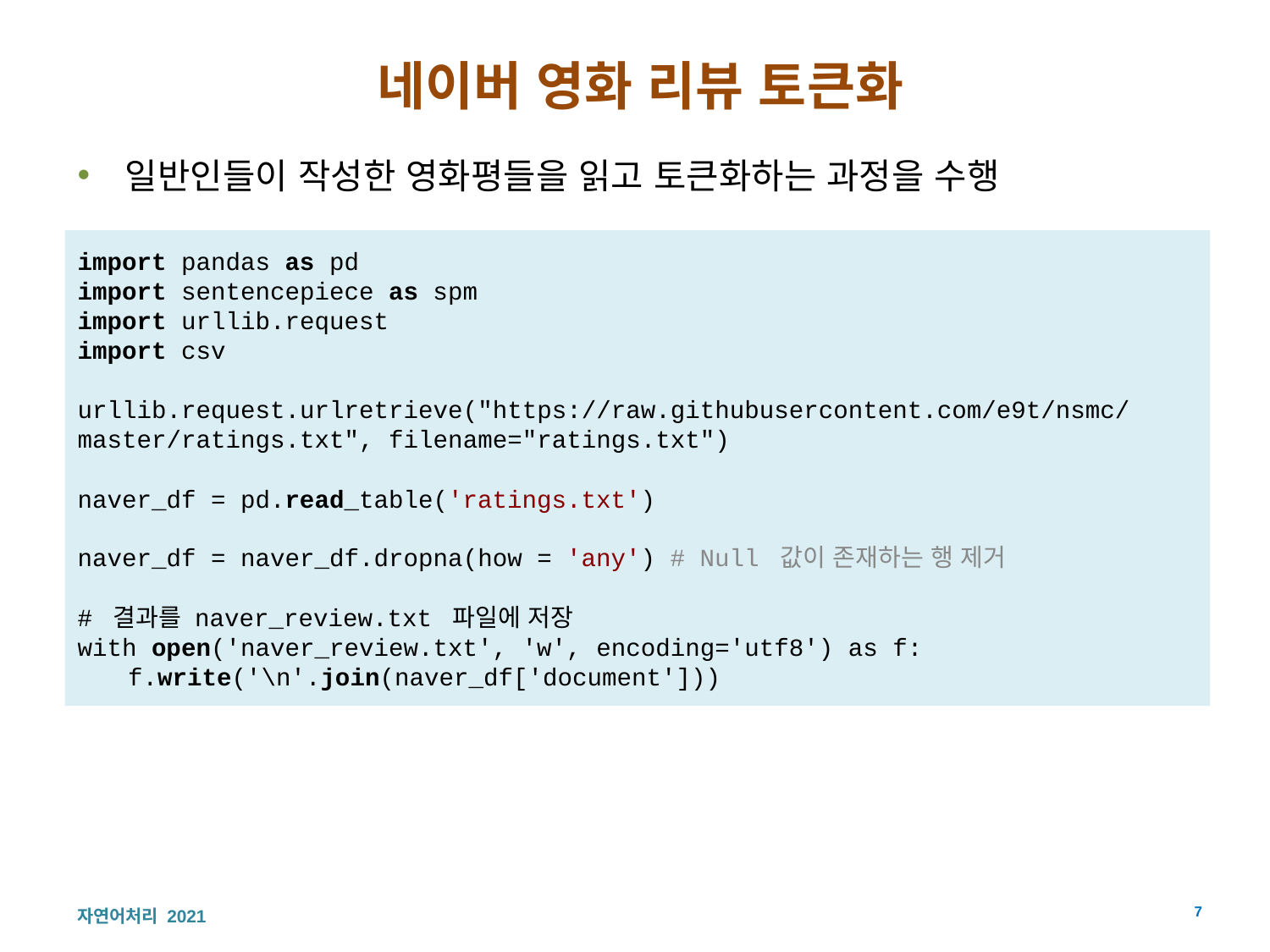

# 네이버 영화 리뷰 토큰화
일반인들이 작성한 영화평들을 읽고 토큰화하는 과정을 수행
import pandas as pd
import sentencepiece as spm
import urllib.request
import csv

urllib.request.urlretrieve("https://raw.githubusercontent.com/e9t/nsmc/master/ratings.txt", filename="ratings.txt")

naver_df = pd.read_table('ratings.txt')

naver_df = naver_df.dropna(how = 'any') # Null 값이 존재하는 행 제거

# 결과를 naver_review.txt 파일에 저장
with open('naver_review.txt', 'w', encoding='utf8') as f:
	f.write('\n'.join(naver_df['document']))